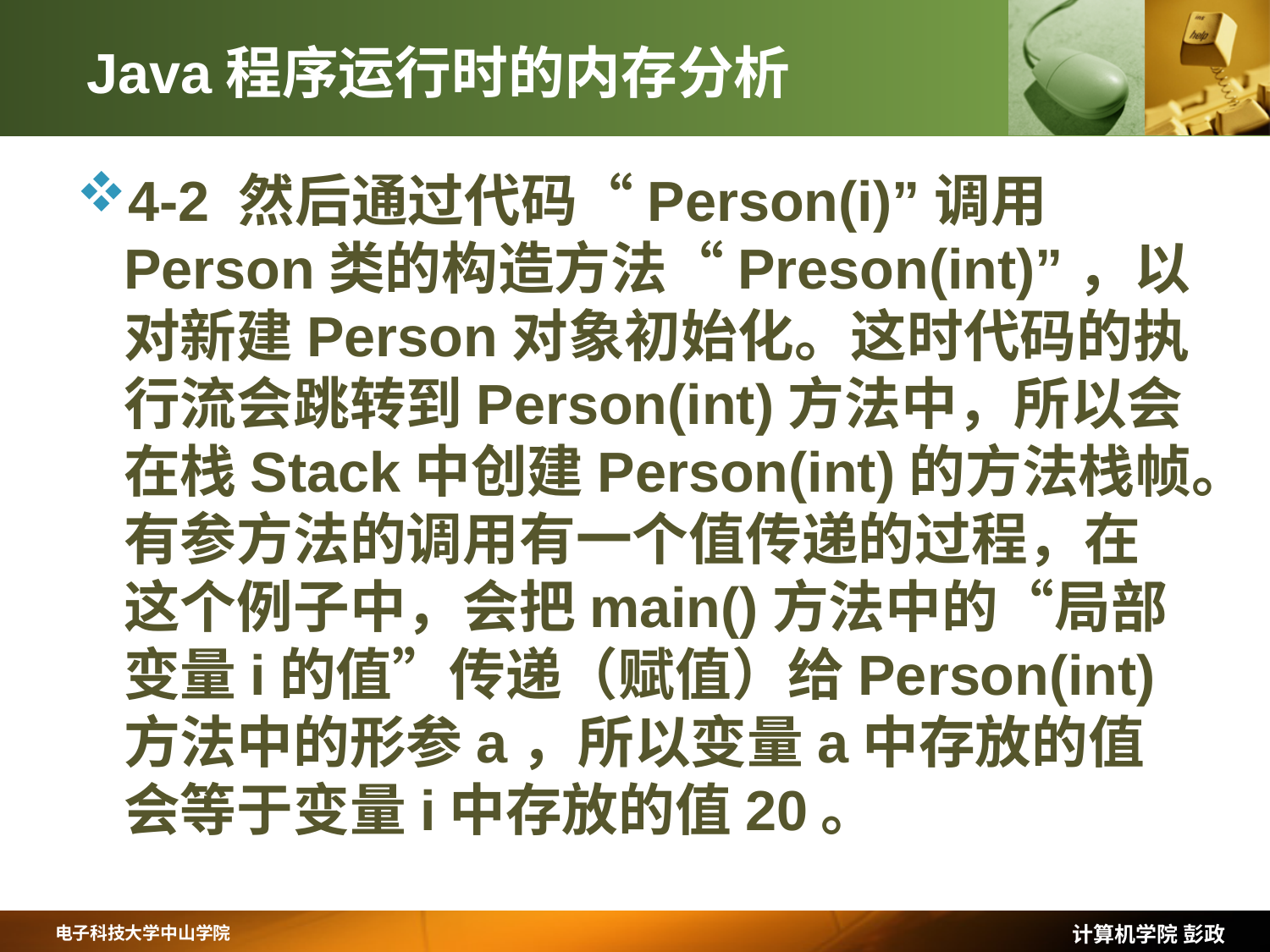

# Java程序运行时的内存分析
4-2 然后通过代码“Person(i)”调用Person类的构造方法“Preson(int)”，以对新建Person对象初始化。这时代码的执行流会跳转到Person(int)方法中，所以会在栈Stack中创建Person(int)的方法栈帧。有参方法的调用有一个值传递的过程，在这个例子中，会把main()方法中的“局部变量i的值”传递（赋值）给Person(int)方法中的形参a，所以变量a中存放的值会等于变量i中存放的值20。
计算机学院 彭政
电子科技大学中山学院